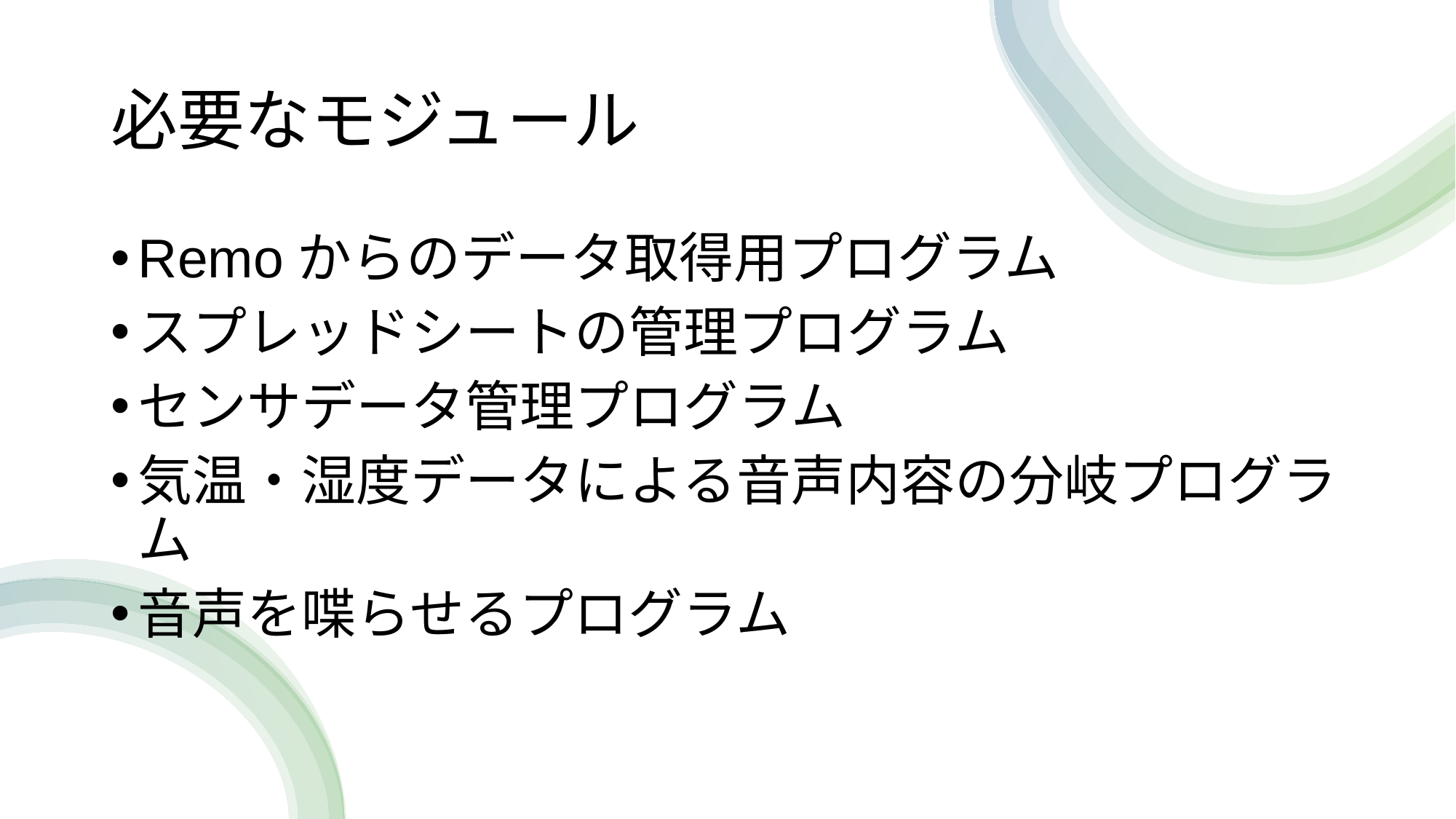

# 必要なモジュール
Remoからのデータ取得用プログラム
スプレッドシートの管理プログラム
センサデータ管理プログラム
気温・湿度データによる音声内容の分岐プログラム
音声を喋らせるプログラム